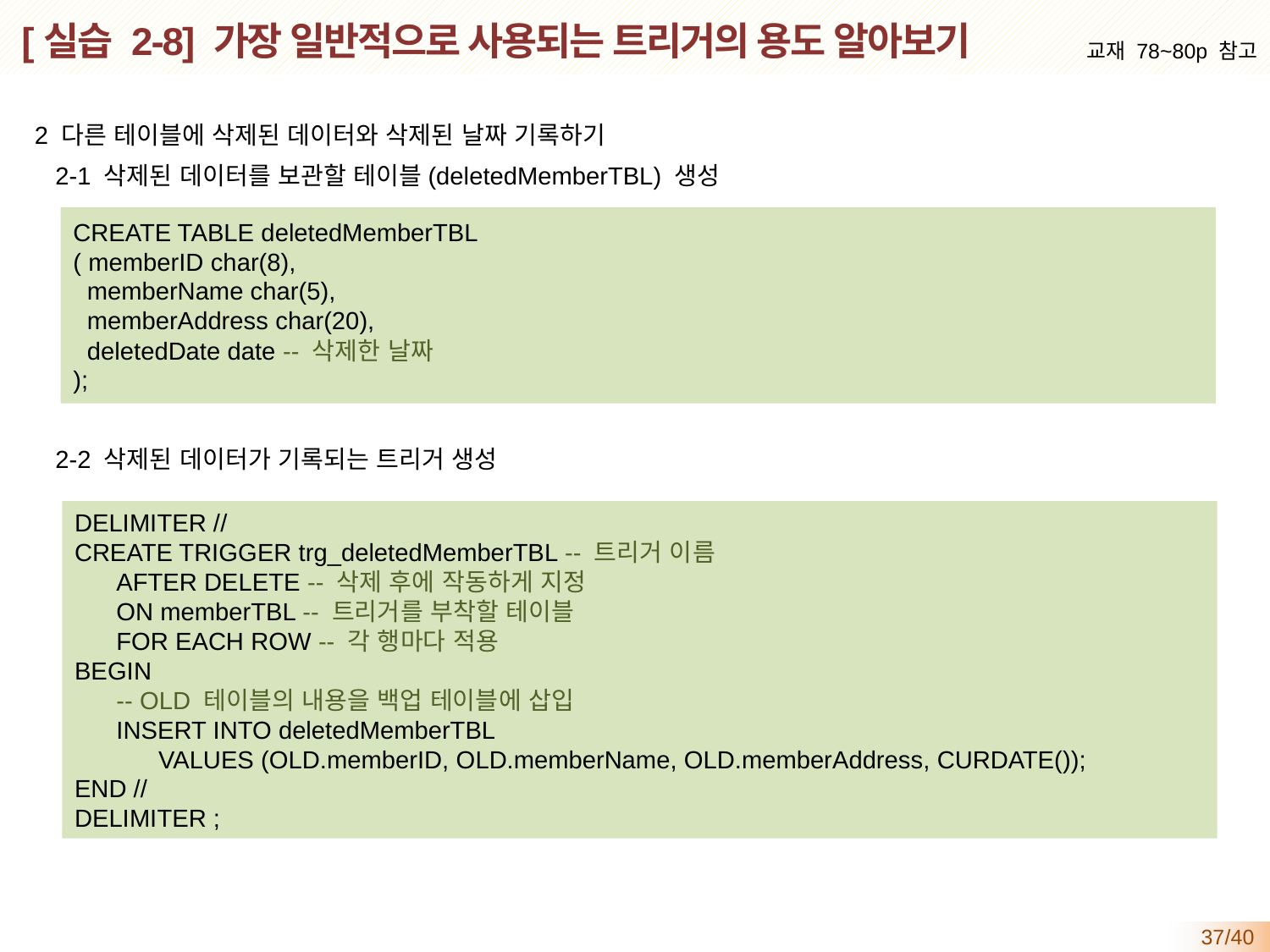

# [실습 2-8] 가장 일반적으로 사용되는 트리거의 용도 알아보기
교재 78~80p 참고
2 다른 테이블에 삭제된 데이터와 삭제된 날짜 기록하기
   2-1 삭제된 데이터를 보관할 테이블(deletedMemberTBL) 생성

   2-2 삭제된 데이터가 기록되는 트리거 생성

CREATE TABLE deletedMemberTBL
( memberID char(8),
  memberName char(5),
  memberAddress char(20),
  deletedDate date -- 삭제한 날짜
);
DELIMITER //
CREATE TRIGGER trg_deletedMemberTBL -- 트리거 이름
      AFTER DELETE -- 삭제 후에 작동하게 지정
      ON memberTBL -- 트리거를 부착할 테이블
      FOR EACH ROW -- 각 행마다 적용
BEGIN
      -- OLD 테이블의 내용을 백업 테이블에 삽입
      INSERT INTO deletedMemberTBL
            VALUES (OLD.memberID, OLD.memberName, OLD.memberAddress, CURDATE());
END //
DELIMITER ;